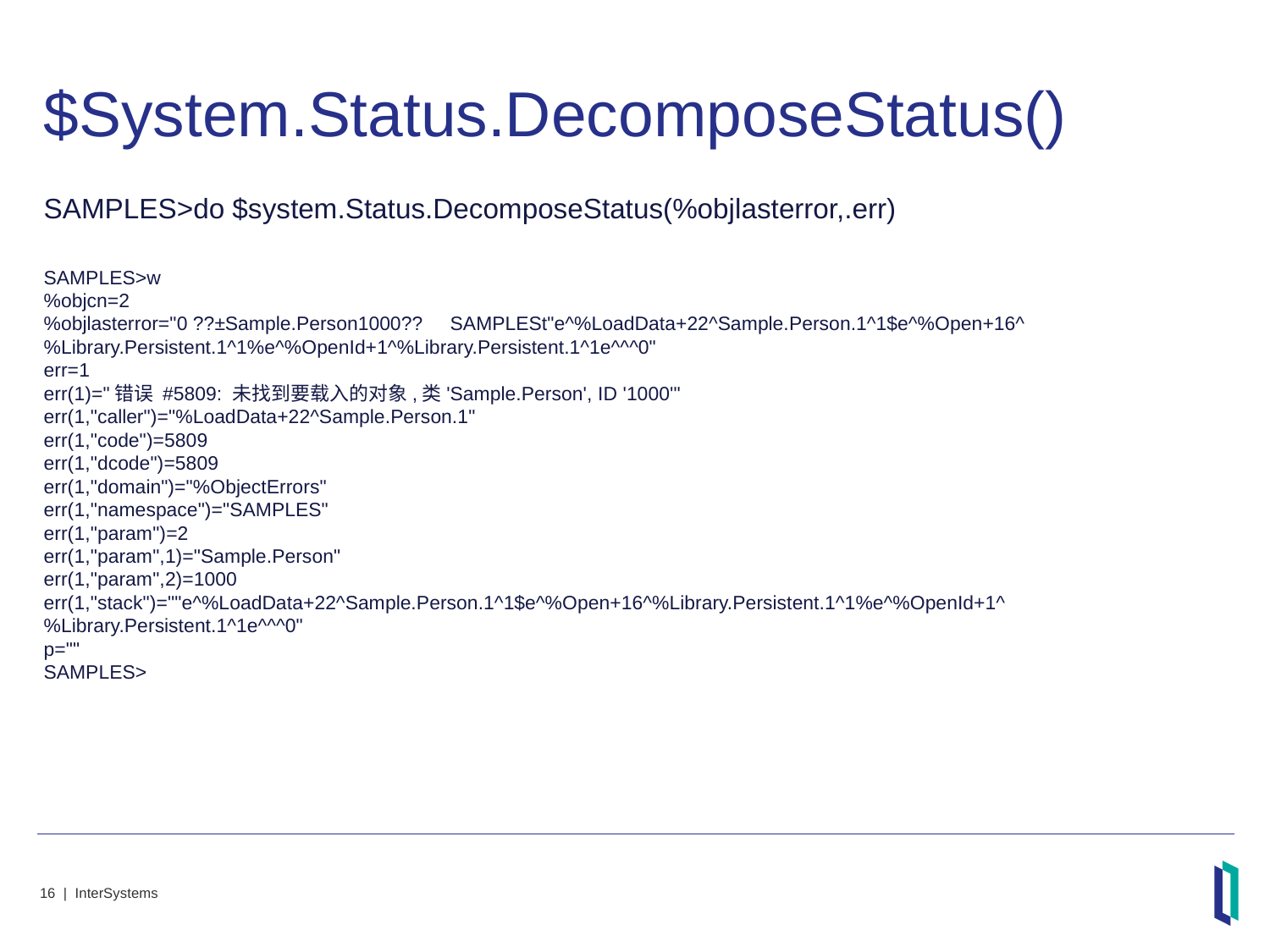

# $System.Status.DecomposeStatus()
SAMPLES>do $system.Status.DecomposeStatus(%objlasterror,.err)

SAMPLES>w
%objcn=2
%objlasterror="0 ??±Sample.Person1000??     SAMPLESt"e^%LoadData+22^Sample.Person.1^1$e^%Open+16^%Library.Persistent.1^1%e^%OpenId+1^%Library.Persistent.1^1e^^^0"
err=1
err(1)="错误 #5809: 未找到要载入的对象,类'Sample.Person', ID '1000'"
err(1,"caller")="%LoadData+22^Sample.Person.1"
err(1,"code")=5809
err(1,"dcode")=5809
err(1,"domain")="%ObjectErrors"
err(1,"namespace")="SAMPLES"
err(1,"param")=2
err(1,"param",1)="Sample.Person"
err(1,"param",2)=1000
err(1,"stack")=""e^%LoadData+22^Sample.Person.1^1$e^%Open+16^%Library.Persistent.1^1%e^%OpenId+1^%Library.Persistent.1^1e^^^0"
p=""
SAMPLES>